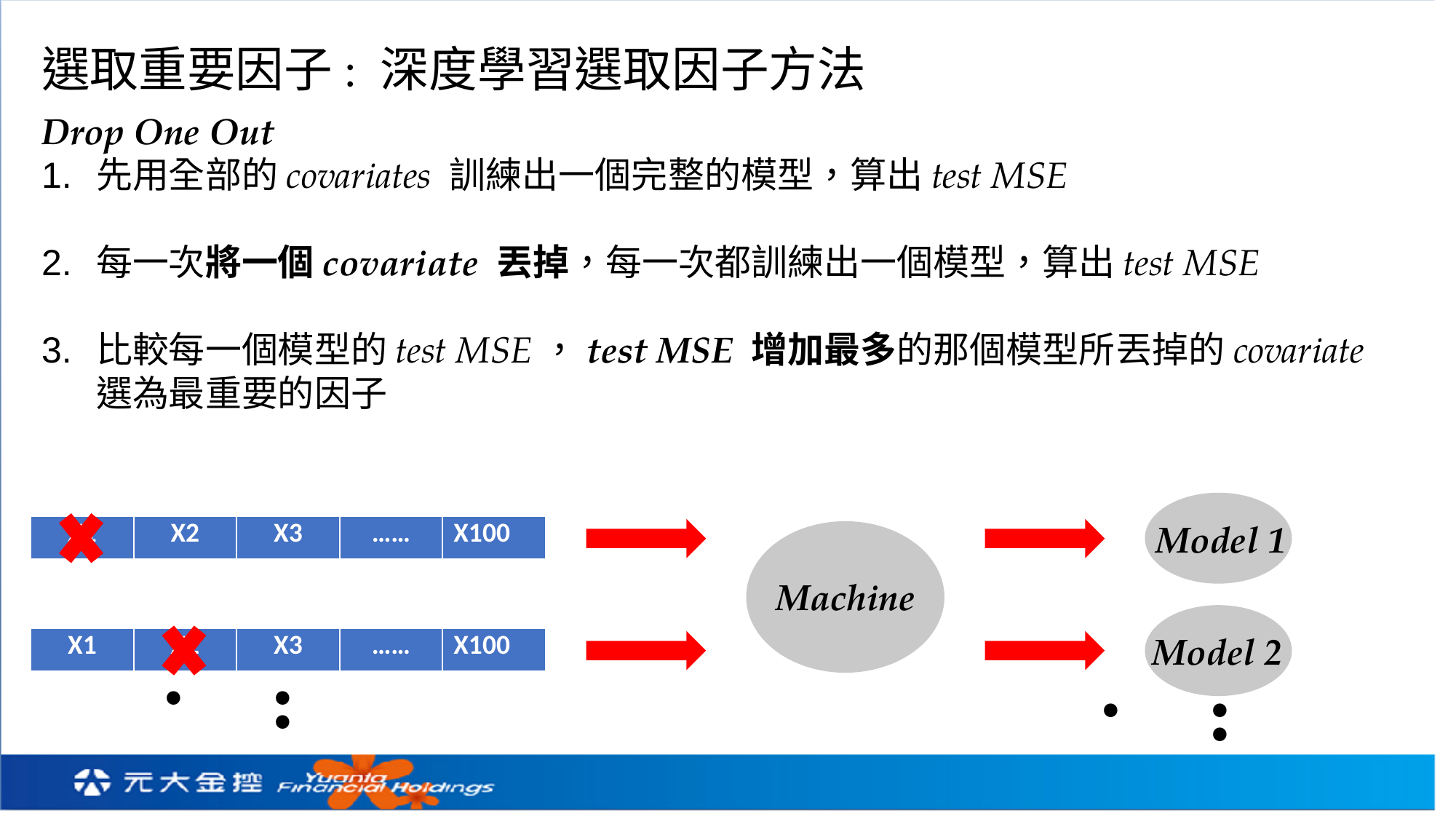

選取重要因子: 深度學習選取因子方法
Drop One Out
先用全部的covariates 訓練出一個完整的模型，算出test MSE

每一次將一個covariate 丟掉，每一次都訓練出一個模型，算出test MSE

比較每一個模型的test MSE，test MSE 增加最多的那個模型所丟掉的covariate 選為最重要的因子

Model 1
| X1 | X2 | X3 | …… | X100 |
| --- | --- | --- | --- | --- |

Machine

Model 2
| X1 | X2 | X3 | …… | X100 |
| --- | --- | --- | --- | --- |

...
...